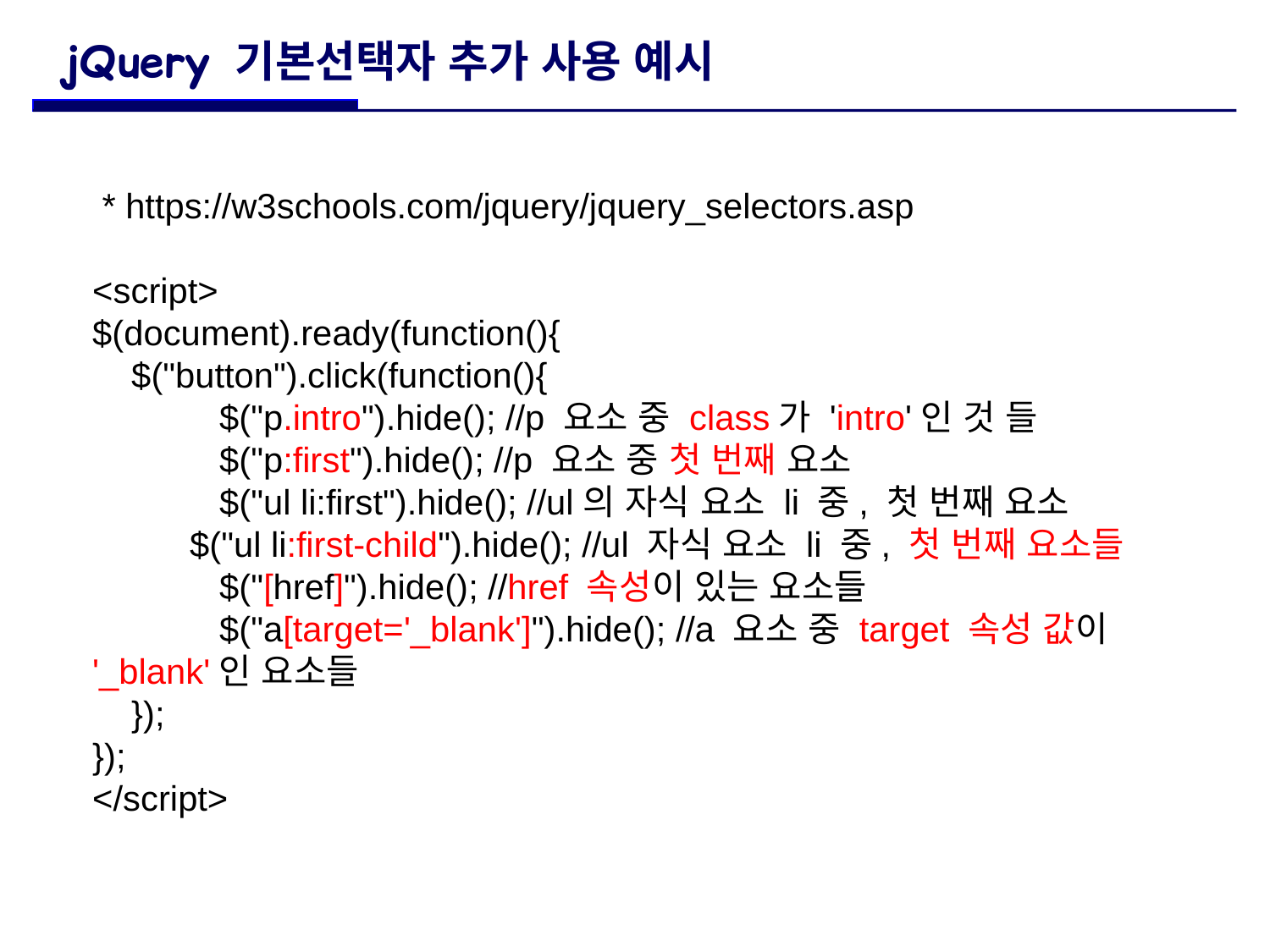

# jQuery 기본선택자 추가 사용 예시
 * https://w3schools.com/jquery/jquery_selectors.asp

<script>
$(document).ready(function(){
    $("button").click(function(){
 	$("p.intro").hide(); //p 요소 중 class가 'intro'인 것 들
	$("p:first").hide(); //p 요소 중 첫 번째 요소
	$("ul li:first").hide(); //ul의 자식 요소 li 중, 첫 번째 요소
          $("ul li:first-child").hide(); //ul 자식 요소 li 중, 첫 번째 요소들
	$("[href]").hide(); //href 속성이 있는 요소들
	$("a[target='_blank']").hide(); //a 요소 중 target 속성 값이
'_blank'인 요소들
    });
});
</script>